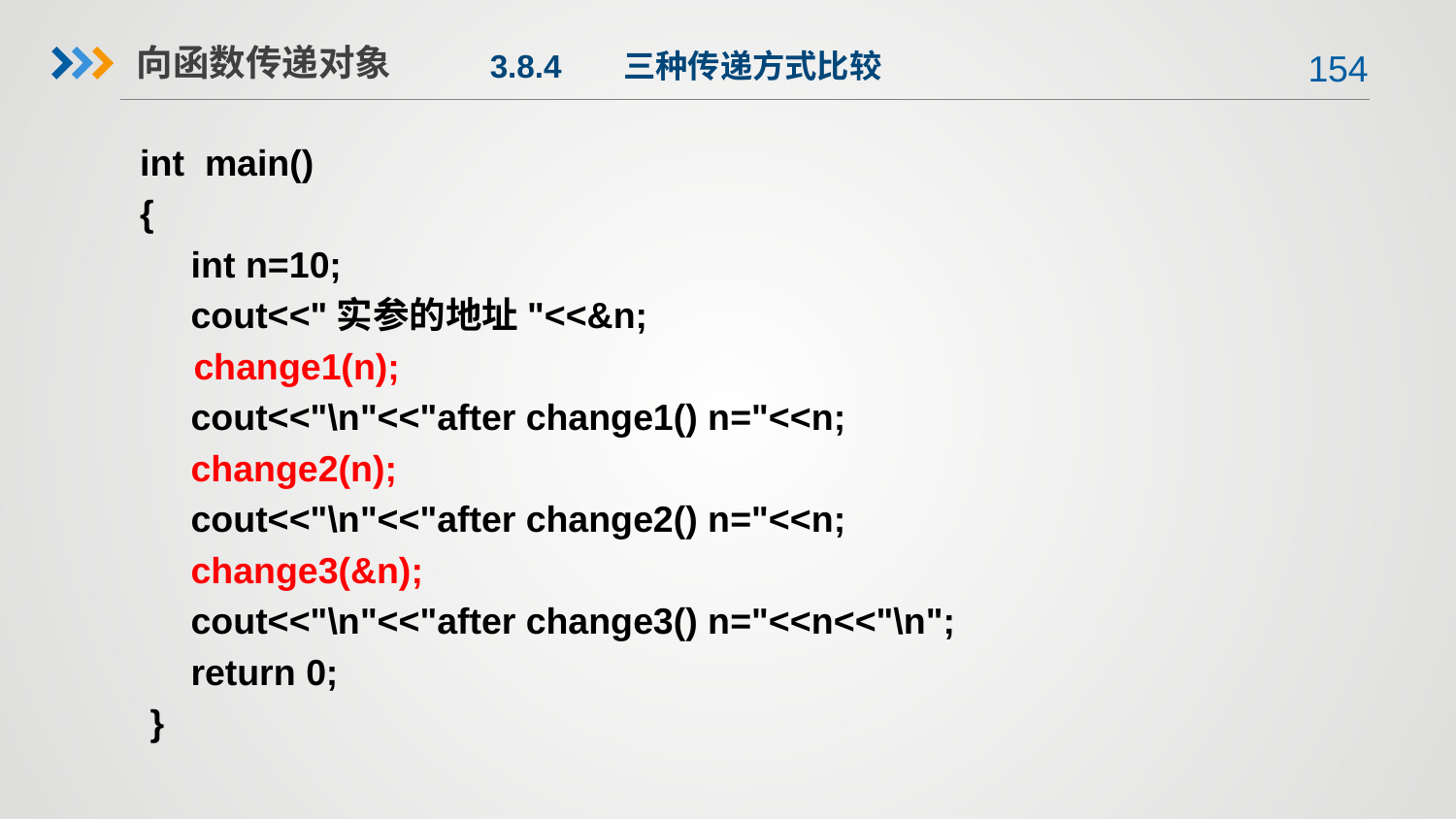

向函数传递对象
3.8.4      三种传递方式比较
int  main()
{
     int n=10;
     cout<<"实参的地址"<<&n;
      change1(n);
     cout<<"\n"<<"after change1() n="<<n;
     change2(n);
     cout<<"\n"<<"after change2() n="<<n;
     change3(&n);
     cout<<"\n"<<"after change3() n="<<n<<"\n";
     return 0;
 }